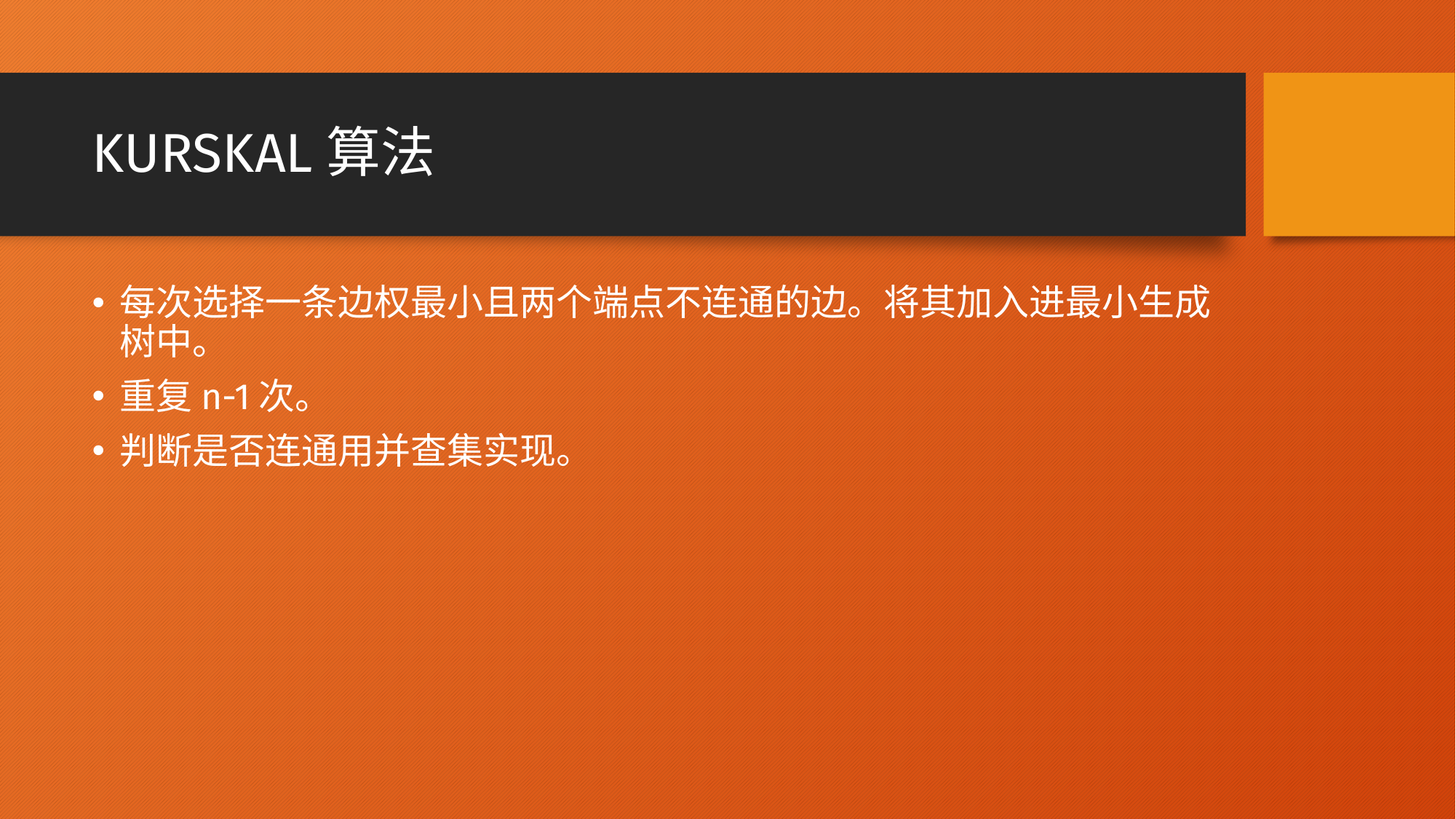

# KURSKAL算法
每次选择一条边权最小且两个端点不连通的边。将其加入进最小生成树中。
重复n-1次。
判断是否连通用并查集实现。